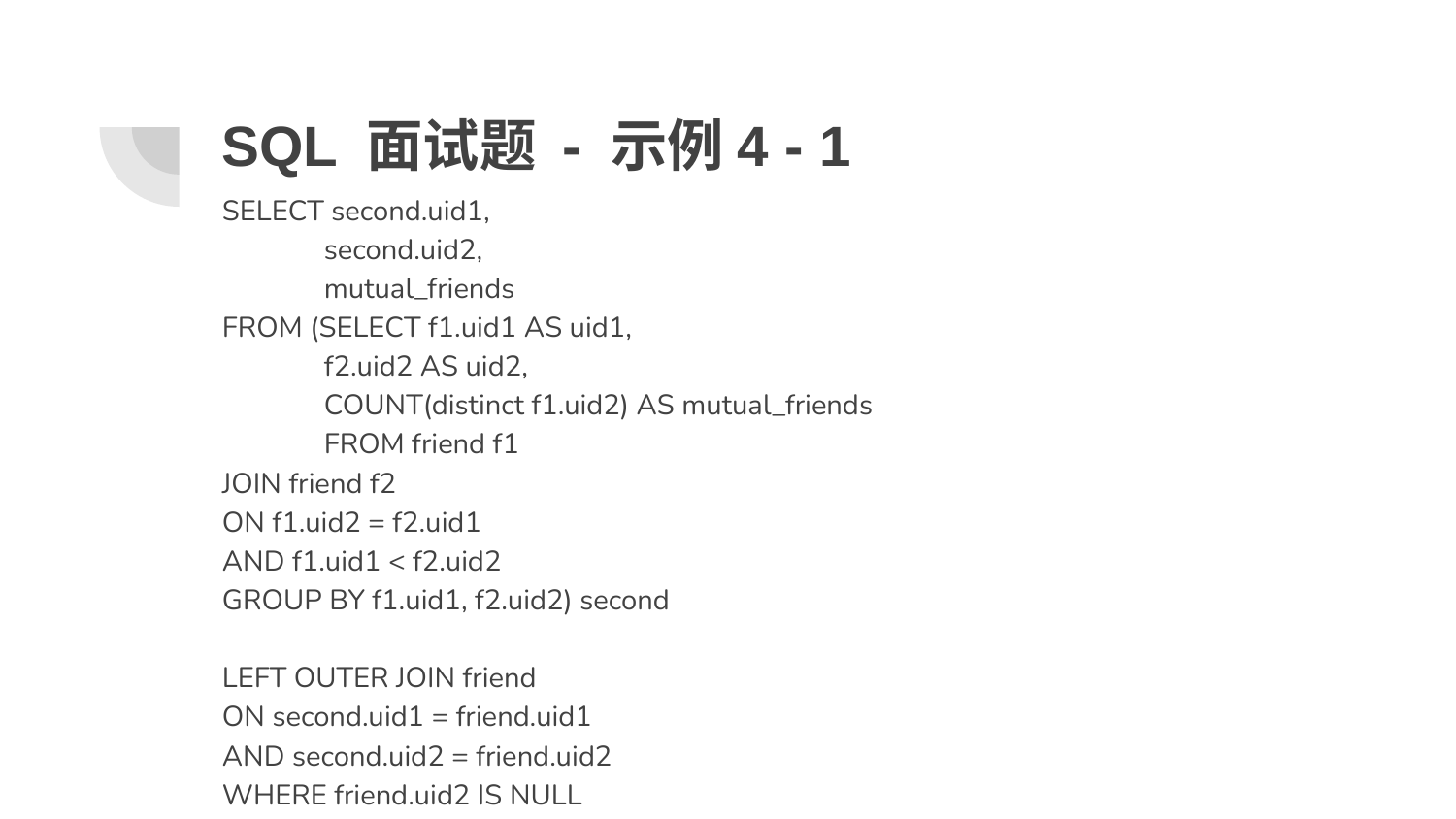

# SQL 面试题 - 示例4 - 1
SELECT second.uid1,
              second.uid2,
              mutual_friends
FROM (SELECT f1.uid1 AS uid1,
              f2.uid2 AS uid2,
              COUNT(distinct f1.uid2) AS mutual_friends                  FROM friend f1
JOIN friend f2
ON f1.uid2 = f2.uid1
AND f1.uid1 < f2.uid2
GROUP BY f1.uid1, f2.uid2) second

LEFT OUTER JOIN friend
ON second.uid1 = friend.uid1
AND second.uid2 = friend.uid2
WHERE friend.uid2 IS NULL